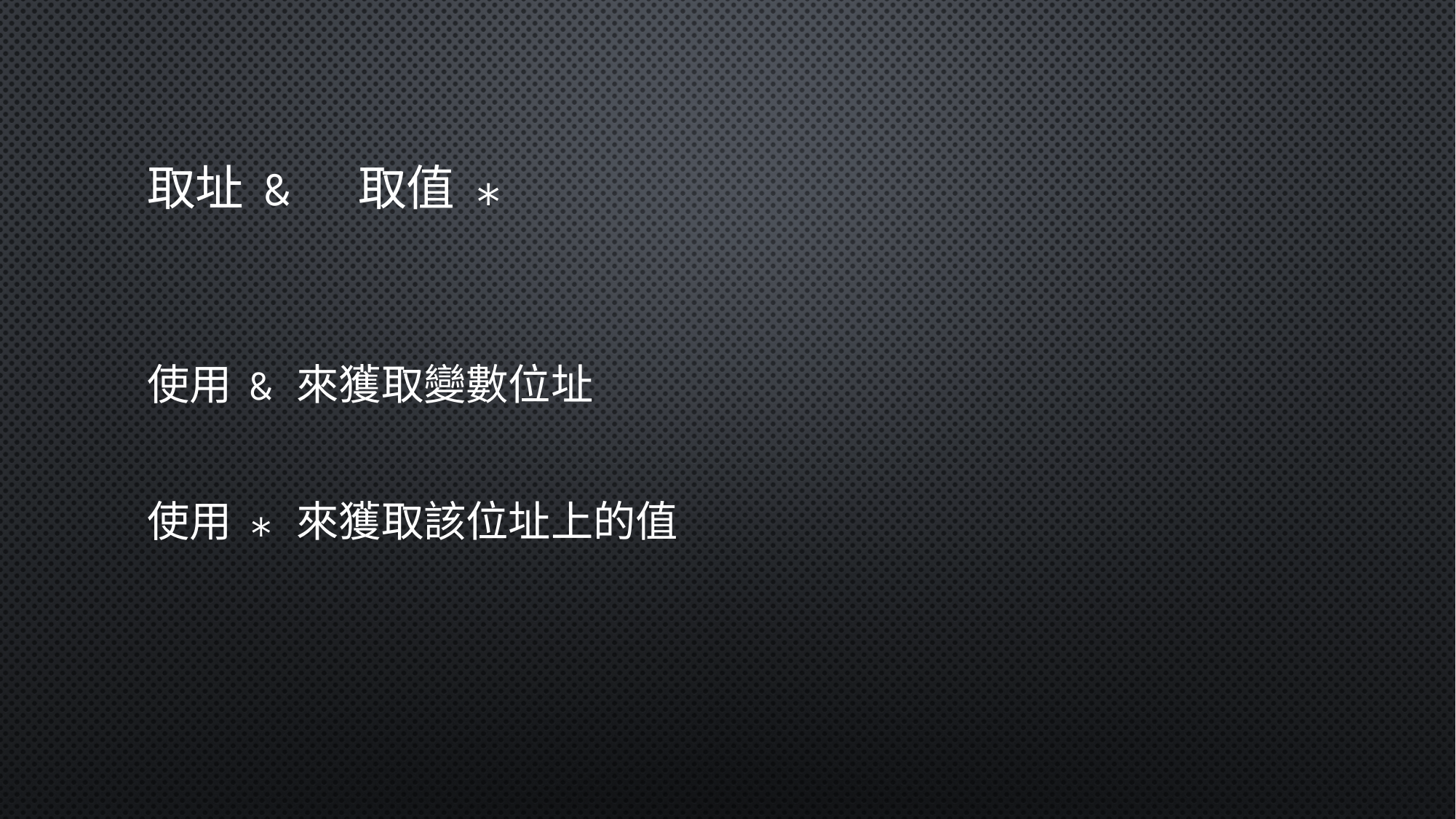

# 取址 &  取值 *
使用 & 來獲取變數位址

使用 * 來獲取該位址上的值